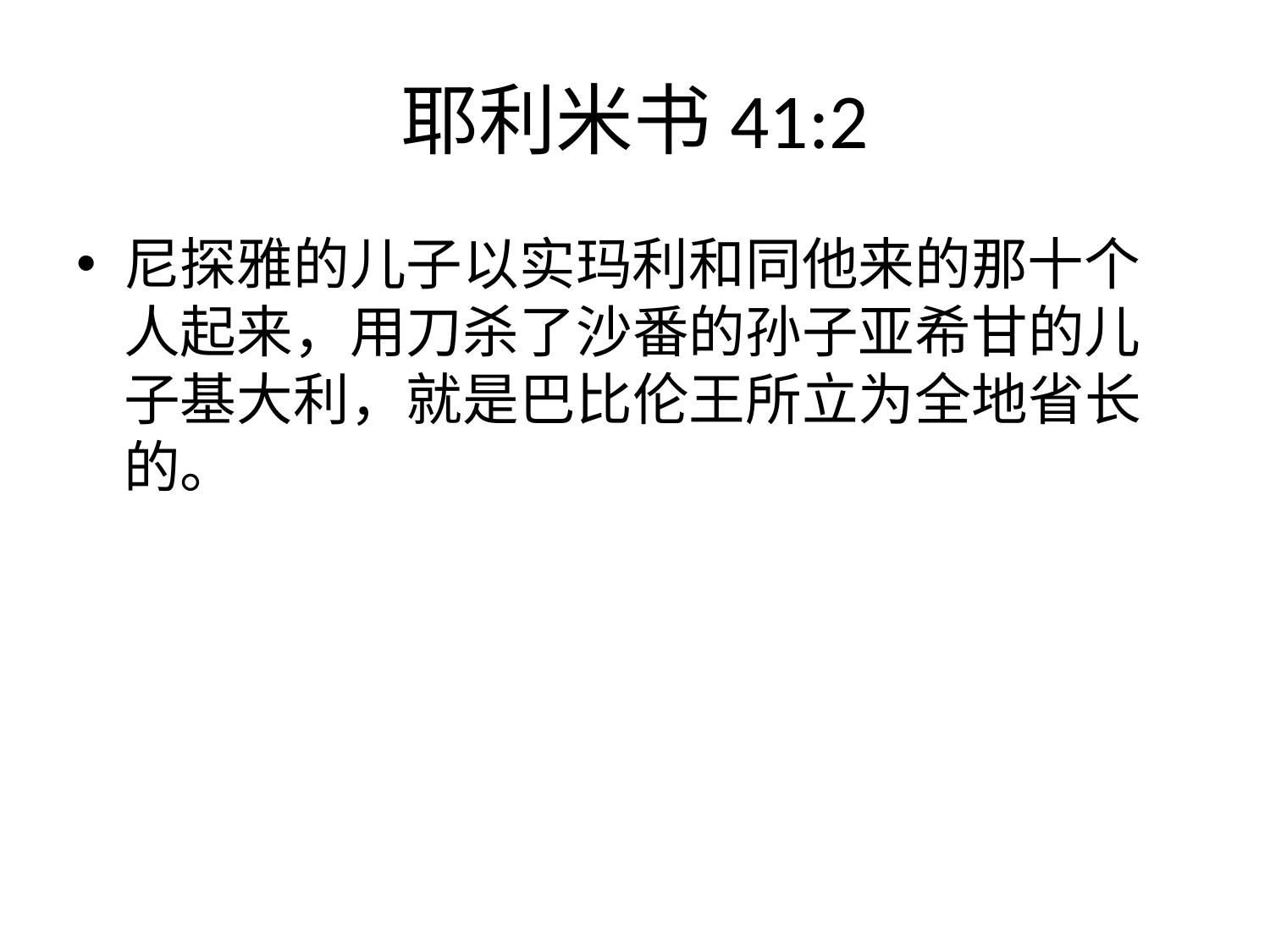

# 耶利米书41:2
尼探雅的儿子以实玛利和同他来的那十个人起来，用刀杀了沙番的孙子亚希甘的儿子基大利，就是巴比伦王所立为全地省长的。